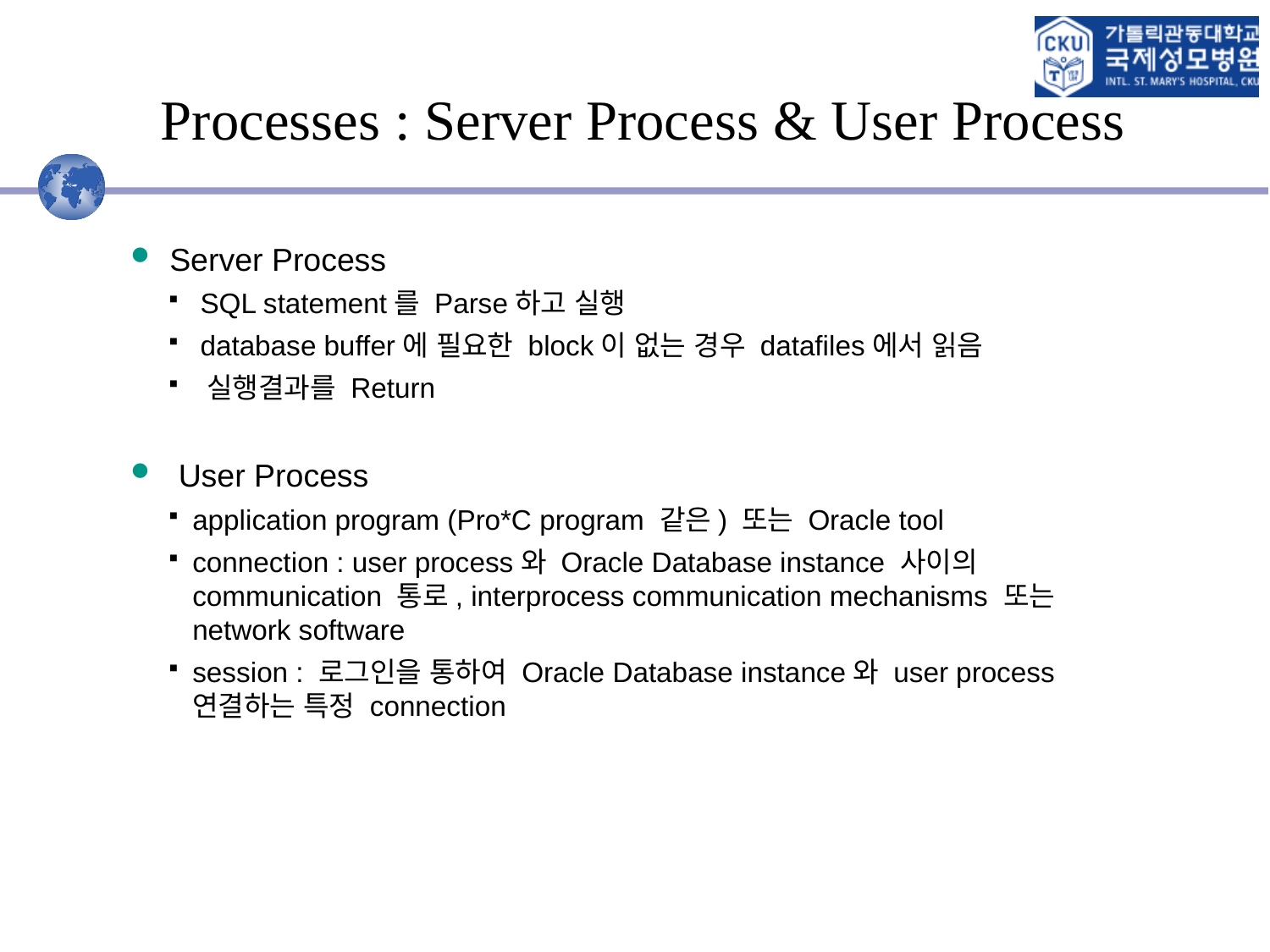

# Processes : Server Process & User Process
 Server Process
 SQL statement를 Parse하고 실행
 database buffer에 필요한 block이 없는 경우 datafiles에서 읽음
 실행결과를 Return

  User Process
application program (Pro*C program 같은) 또는 Oracle tool
connection : user process와 Oracle Database instance 사이의 communication 통로, interprocess communication mechanisms 또는 network software
session : 로그인을 통하여 Oracle Database instance와 user process 연결하는 특정 connection